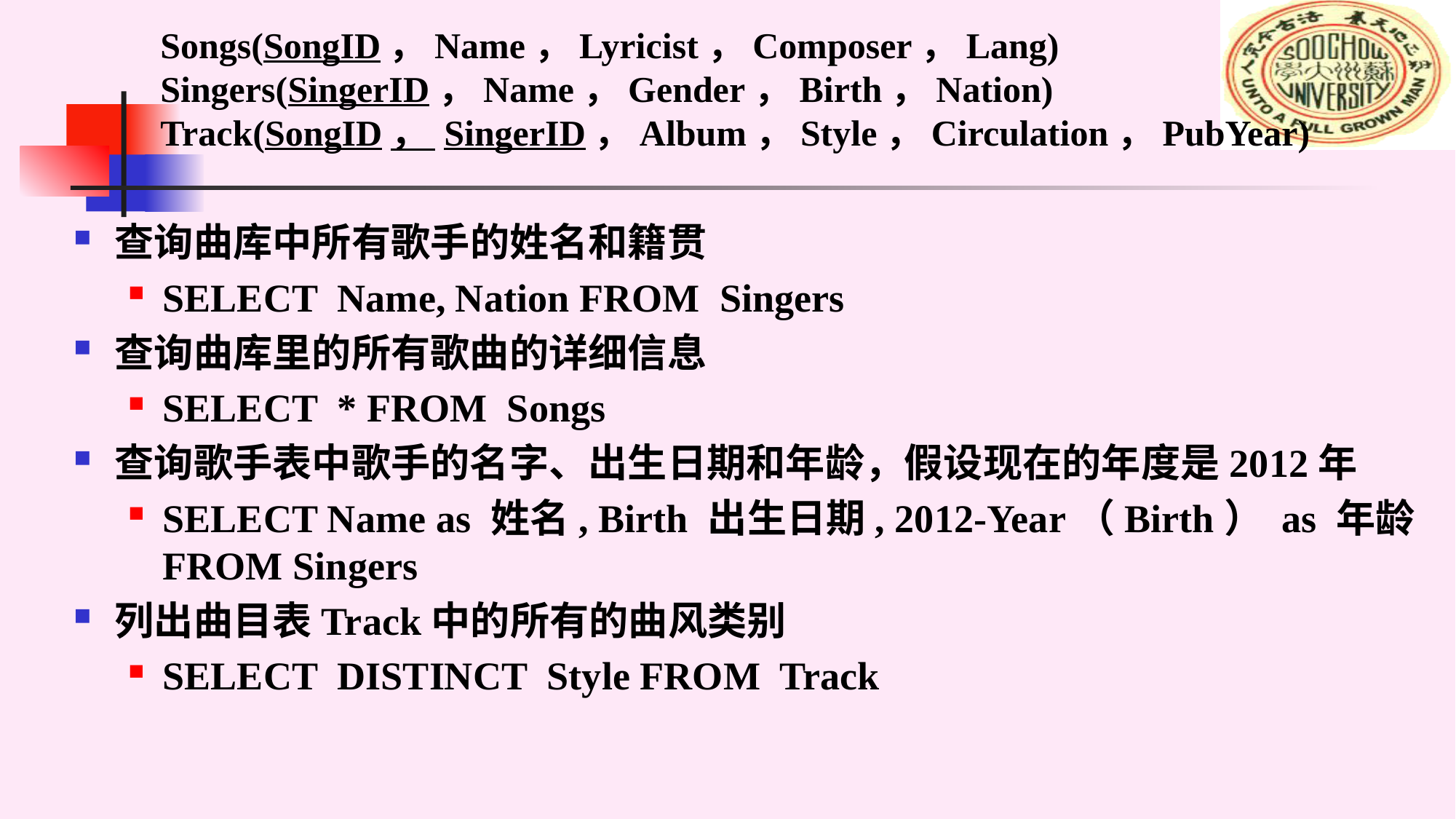

Songs(SongID，Name，Lyricist，Composer，Lang)
Singers(SingerID，Name，Gender，Birth，Nation)
Track(SongID， SingerID，Album，Style，Circulation，PubYear)
查询曲库中所有歌手的姓名和籍贯
SELECT  Name, Nation FROM  Singers
查询曲库里的所有歌曲的详细信息
SELECT  * FROM  Songs
查询歌手表中歌手的名字、出生日期和年龄，假设现在的年度是2012年
SELECT Name as 姓名, Birth 出生日期, 2012-Year（Birth） as 年龄 FROM Singers
列出曲目表Track中的所有的曲风类别
SELECT  DISTINCT  Style FROM  Track